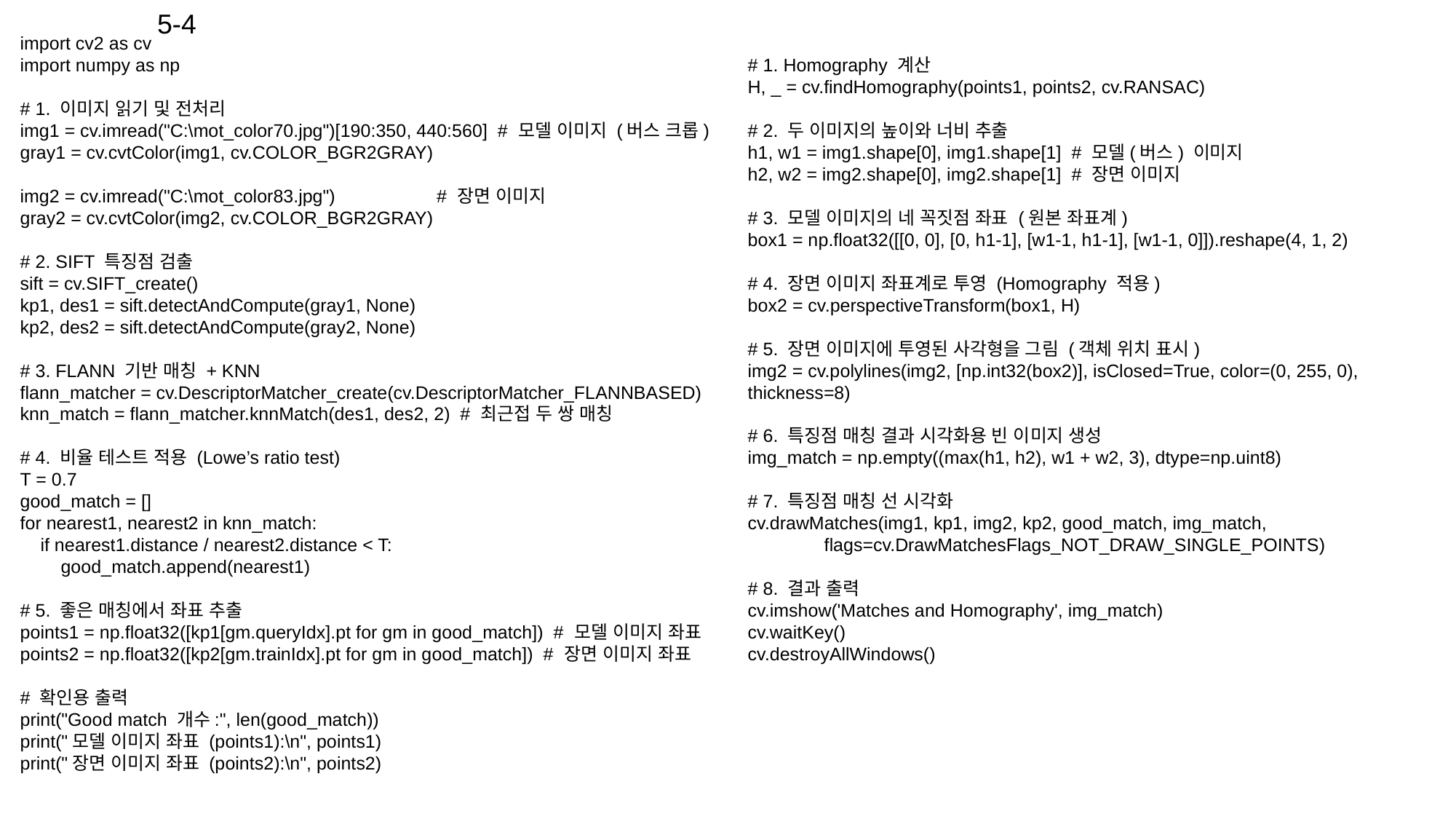

5-4
import cv2 as cv
import numpy as np

# 1. 이미지 읽기 및 전처리
img1 = cv.imread("C:\mot_color70.jpg")[190:350, 440:560]  # 모델 이미지 (버스 크롭)
gray1 = cv.cvtColor(img1, cv.COLOR_BGR2GRAY)

img2 = cv.imread("C:\mot_color83.jpg")                    # 장면 이미지
gray2 = cv.cvtColor(img2, cv.COLOR_BGR2GRAY)

# 2. SIFT 특징점 검출
sift = cv.SIFT_create()
kp1, des1 = sift.detectAndCompute(gray1, None)
kp2, des2 = sift.detectAndCompute(gray2, None)

# 3. FLANN 기반 매칭 + KNN
flann_matcher = cv.DescriptorMatcher_create(cv.DescriptorMatcher_FLANNBASED)
knn_match = flann_matcher.knnMatch(des1, des2, 2)  # 최근접 두 쌍 매칭

# 4. 비율 테스트 적용 (Lowe’s ratio test)
T = 0.7
good_match = []
for nearest1, nearest2 in knn_match:
    if nearest1.distance / nearest2.distance < T:
        good_match.append(nearest1)

# 5. 좋은 매칭에서 좌표 추출
points1 = np.float32([kp1[gm.queryIdx].pt for gm in good_match])  # 모델 이미지 좌표
points2 = np.float32([kp2[gm.trainIdx].pt for gm in good_match])  # 장면 이미지 좌표

# 확인용 출력
print("Good match 개수:", len(good_match))
print("모델 이미지 좌표 (points1):\n", points1)
print("장면 이미지 좌표 (points2):\n", points2)

# 1. Homography 계산
H, _ = cv.findHomography(points1, points2, cv.RANSAC)

# 2. 두 이미지의 높이와 너비 추출
h1, w1 = img1.shape[0], img1.shape[1]  # 모델(버스) 이미지
h2, w2 = img2.shape[0], img2.shape[1]  # 장면 이미지

# 3. 모델 이미지의 네 꼭짓점 좌표 (원본 좌표계)
box1 = np.float32([[0, 0], [0, h1-1], [w1-1, h1-1], [w1-1, 0]]).reshape(4, 1, 2)

# 4. 장면 이미지 좌표계로 투영 (Homography 적용)
box2 = cv.perspectiveTransform(box1, H)

# 5. 장면 이미지에 투영된 사각형을 그림 (객체 위치 표시)
img2 = cv.polylines(img2, [np.int32(box2)], isClosed=True, color=(0, 255, 0), thickness=8)

# 6. 특징점 매칭 결과 시각화용 빈 이미지 생성
img_match = np.empty((max(h1, h2), w1 + w2, 3), dtype=np.uint8)

# 7. 특징점 매칭 선 시각화
cv.drawMatches(img1, kp1, img2, kp2, good_match, img_match,
               flags=cv.DrawMatchesFlags_NOT_DRAW_SINGLE_POINTS)

# 8. 결과 출력
cv.imshow('Matches and Homography', img_match)
cv.waitKey()
cv.destroyAllWindows()